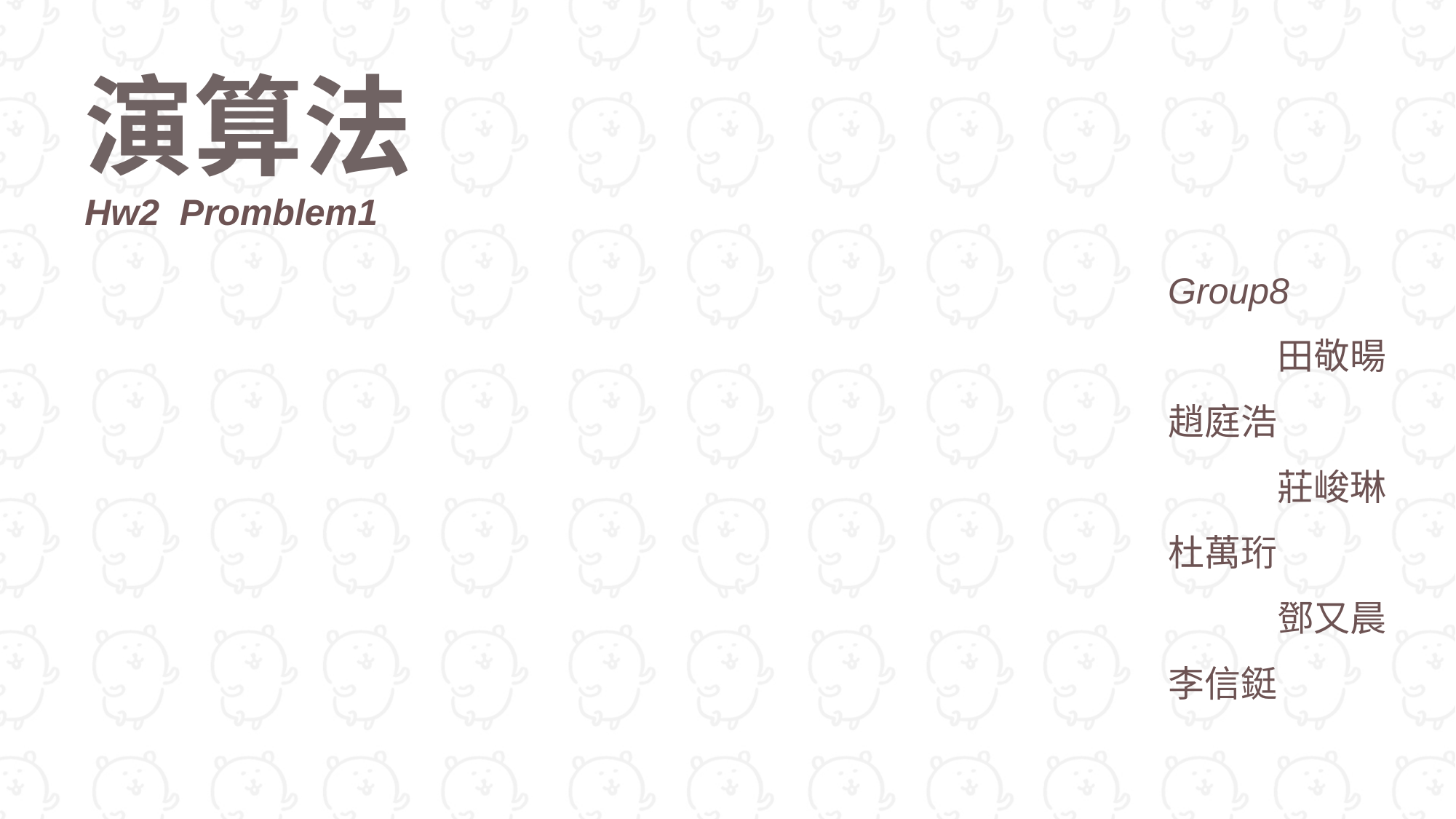

演算法
Hw2  Promblem1
Group8
	田敬暘
趙庭浩
	莊峻琳
杜萬珩
	鄧又晨
李信鋌